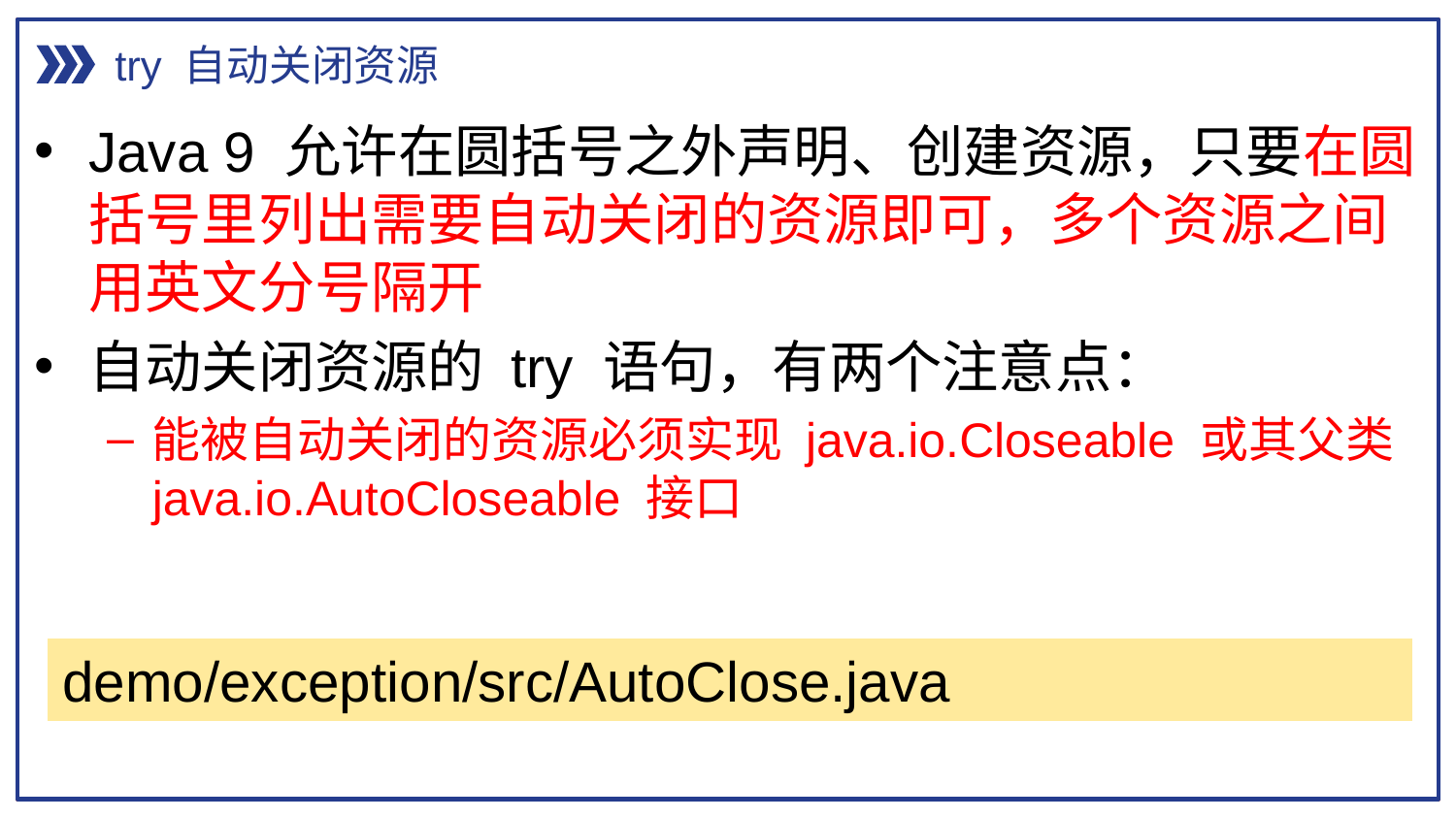

try 自动关闭资源

Java 9 允许在圆括号之外声明、创建资源，只要在圆括号里列出需要自动关闭的资源即可，多个资源之间用英文分号隔开
自动关闭资源的 try 语句，有两个注意点：
能被自动关闭的资源必须实现 java.io.Closeable 或其父类 java.io.AutoCloseable 接口
demo/exception/src/AutoClose.java